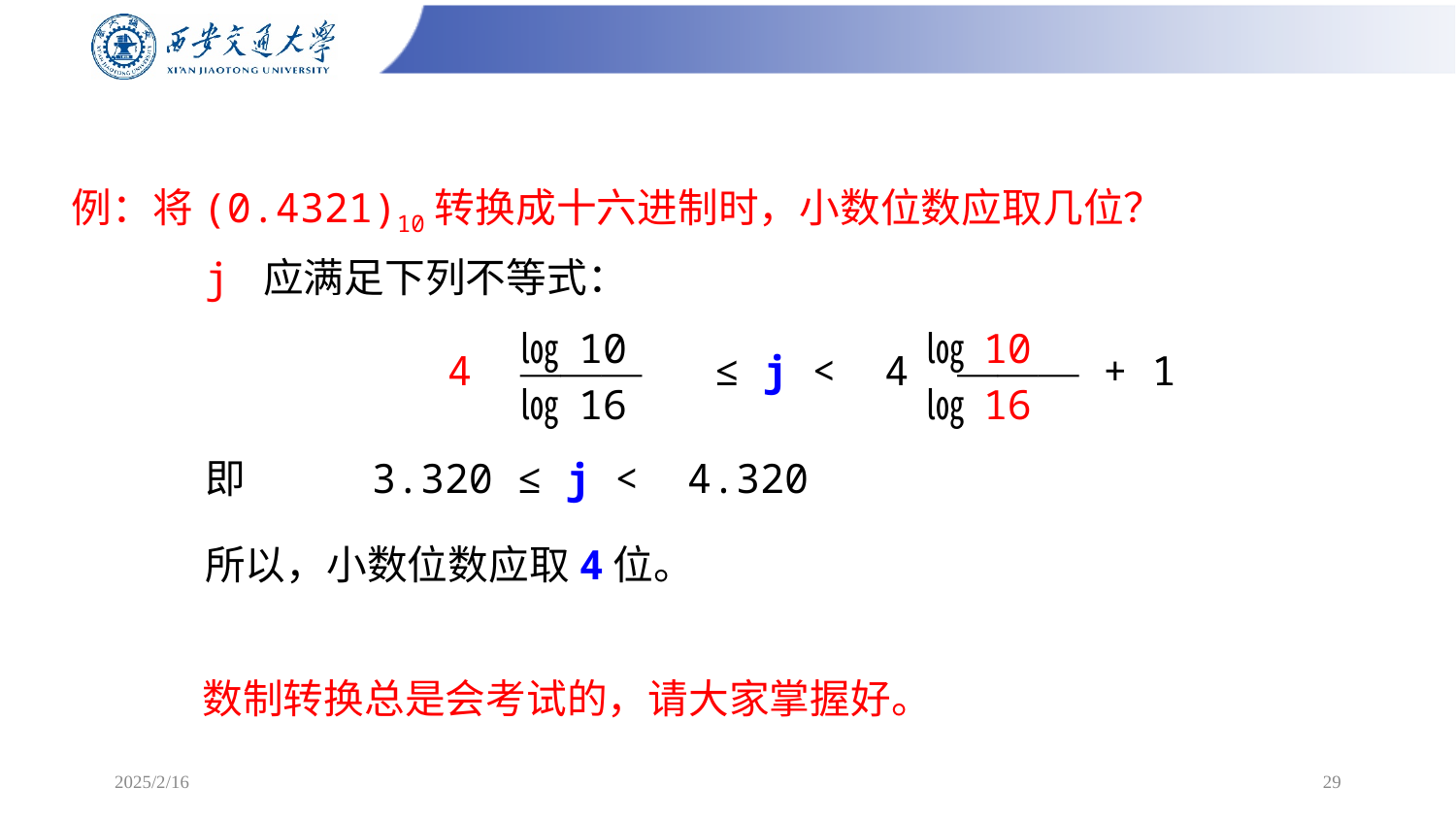

# 例：将(0.4321)10转换成十六进制时，小数位数应取几位？
j 应满足下列不等式：
㏒ 10
㏒ 10
4  ———   ≤ j <  4  ——— + 1
㏒ 16
㏒ 16
即             3.320 ≤ j <  4.320
所以，小数位数应取4位。
数制转换总是会考试的，请大家掌握好。
2025/2/16
29